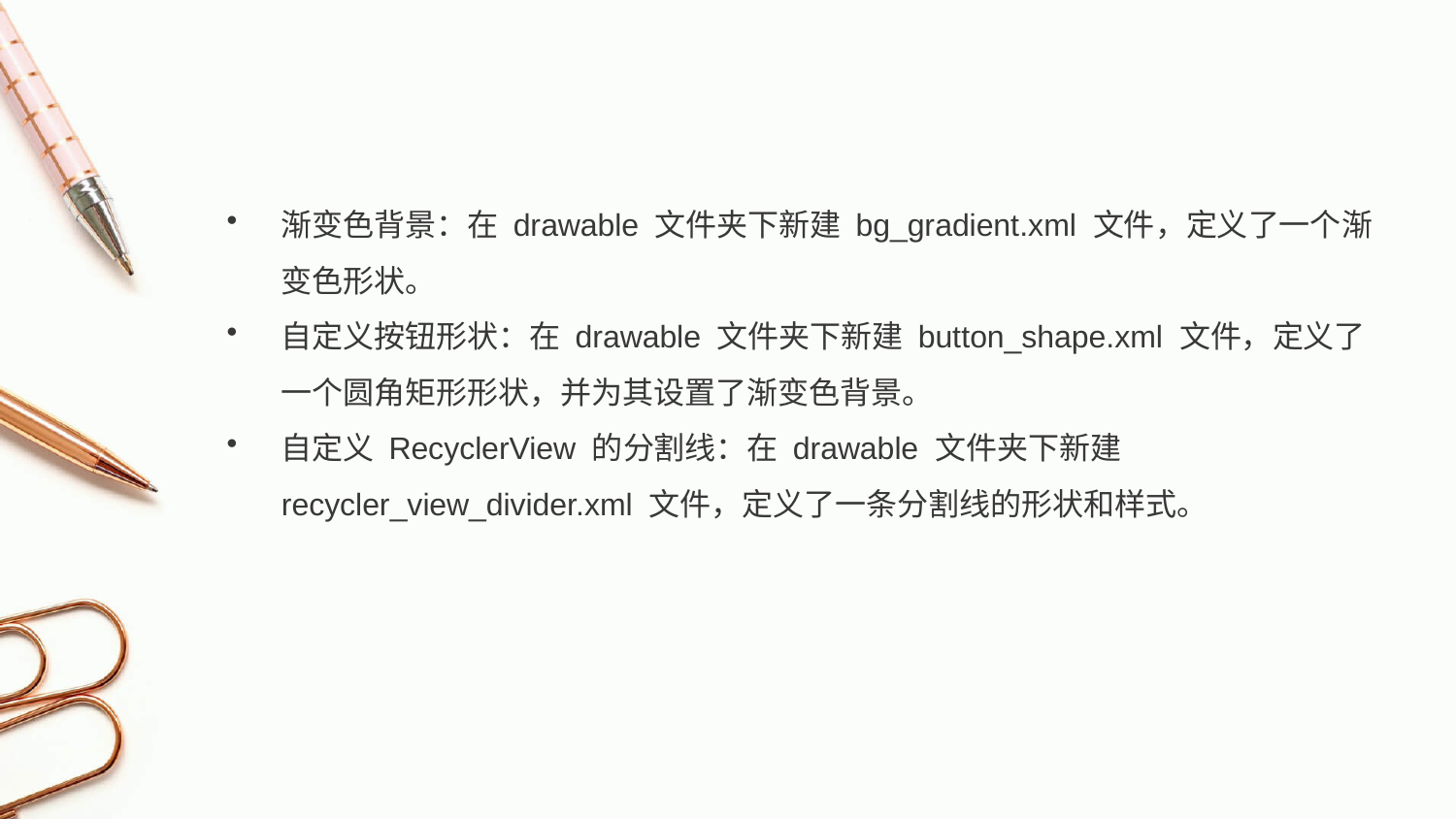

渐变色背景：在 drawable 文件夹下新建 bg_gradient.xml 文件，定义了一个渐变色形状。
自定义按钮形状：在 drawable 文件夹下新建 button_shape.xml 文件，定义了一个圆角矩形形状，并为其设置了渐变色背景。
自定义 RecyclerView 的分割线：在 drawable 文件夹下新建 recycler_view_divider.xml 文件，定义了一条分割线的形状和样式。